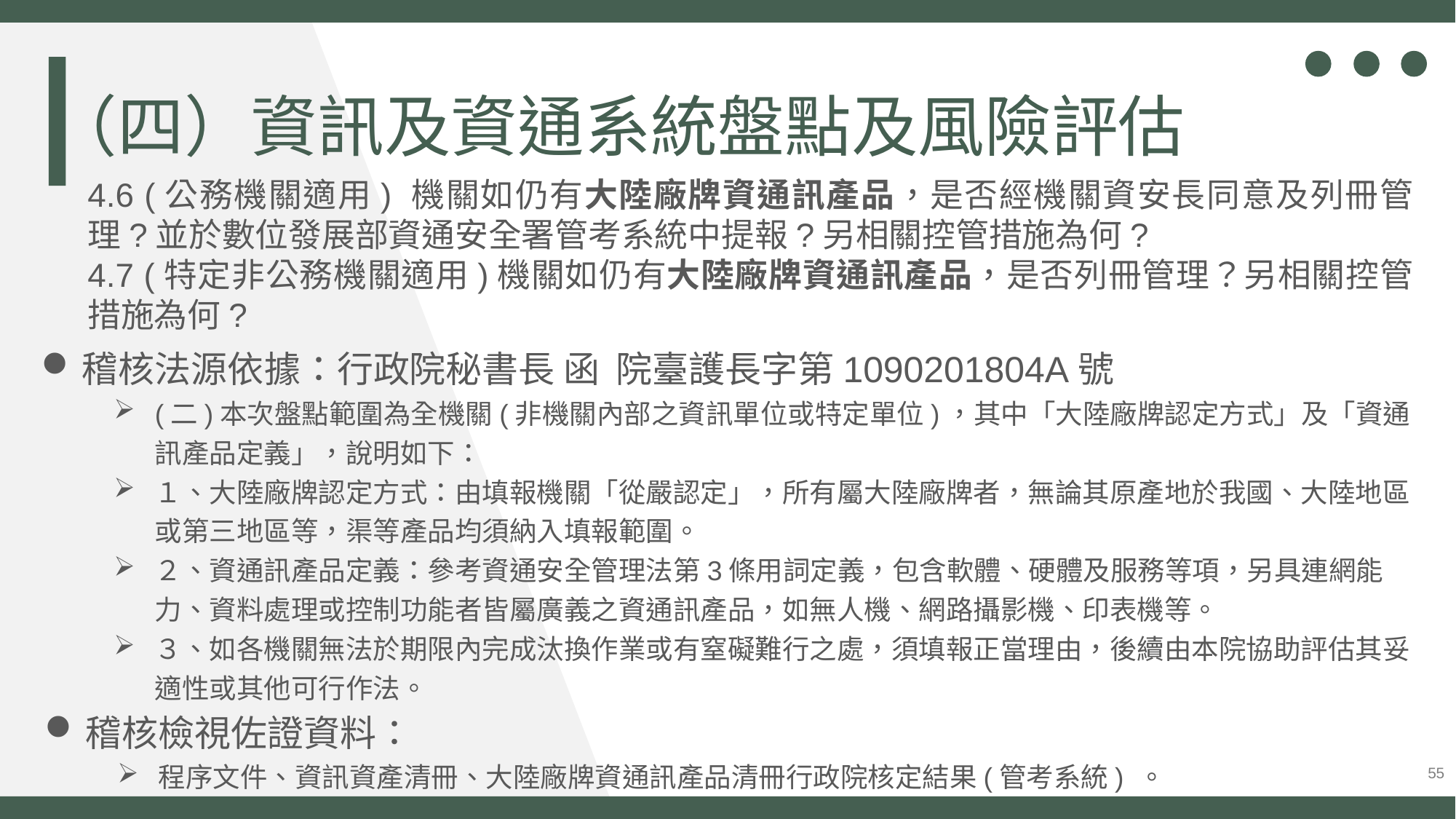

（四）資訊及資通系統盤點及風險評估
4.6 (公務機關適用) 機關如仍有大陸廠牌資通訊產品，是否經機關資安長同意及列冊管理?並於數位發展部資通安全署管考系統中提報?另相關控管措施為何?
4.7 (特定非公務機關適用)機關如仍有大陸廠牌資通訊產品，是否列冊管理？另相關控管措施為何?
稽核法源依據：行政院秘書長 函  院臺護長字第1090201804A號
(二)本次盤點範圍為全機關(非機關內部之資訊單位或特定單位)，其中「大陸廠牌認定方式」及「資通訊產品定義」，說明如下：
１、大陸廠牌認定方式：由填報機關「從嚴認定」，所有屬大陸廠牌者，無論其原產地於我國、大陸地區或第三地區等，渠等產品均須納入填報範圍。
２、資通訊產品定義：參考資通安全管理法第3條用詞定義，包含軟體、硬體及服務等項，另具連網能力、資料處理或控制功能者皆屬廣義之資通訊產品，如無人機、網路攝影機、印表機等。
３、如各機關無法於期限內完成汰換作業或有窒礙難行之處，須填報正當理由，後續由本院協助評估其妥適性或其他可行作法。

稽核檢視佐證資料：
程序文件、資訊資產清冊、大陸廠牌資通訊產品清冊行政院核定結果(管考系統) 。
55